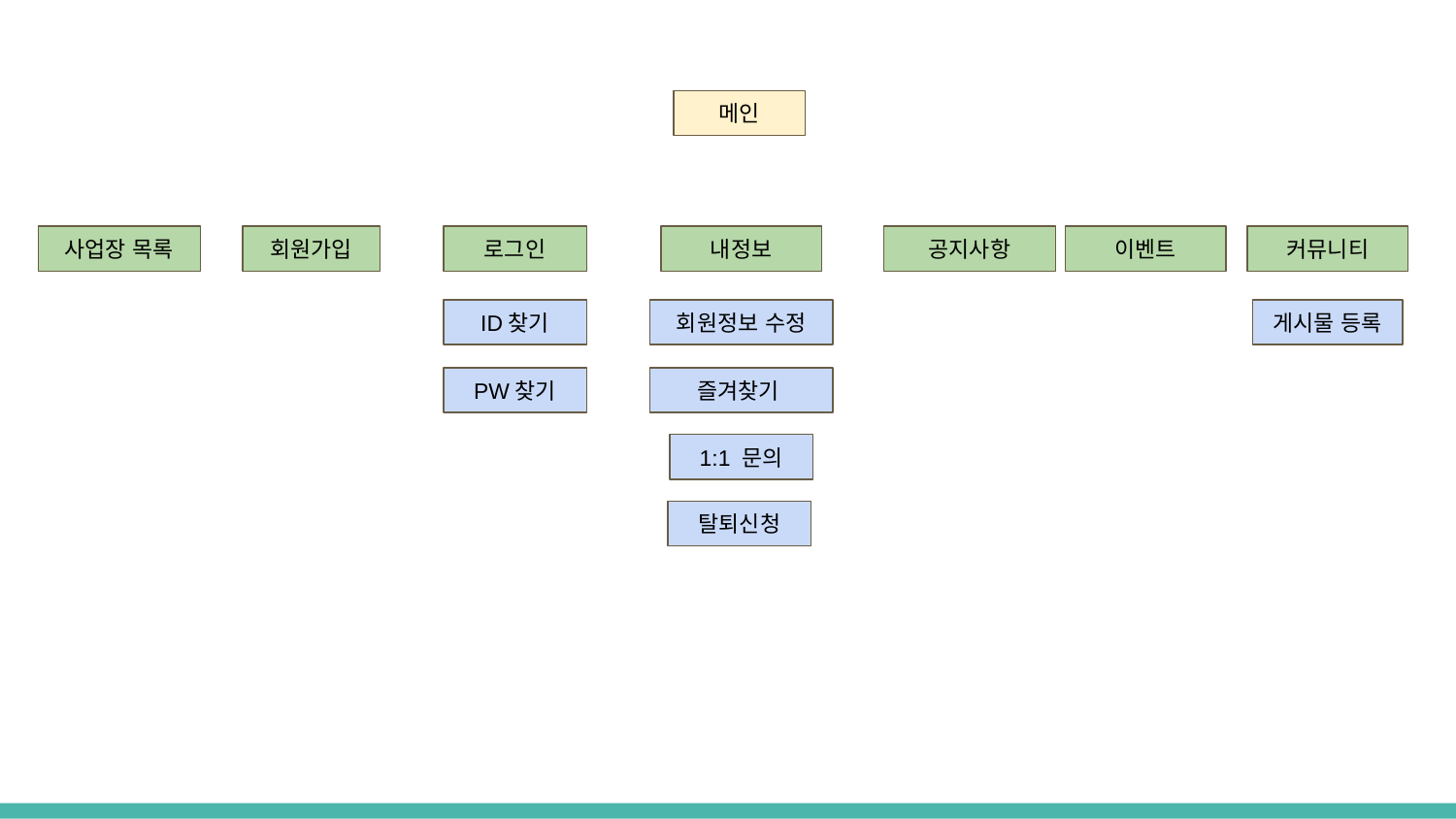

메인
사업장 목록
회원가입
로그인
내정보
공지사항
이벤트
커뮤니티
ID찾기
회원정보 수정
게시물 등록
즐겨찾기
PW찾기
1:1 문의
탈퇴신청